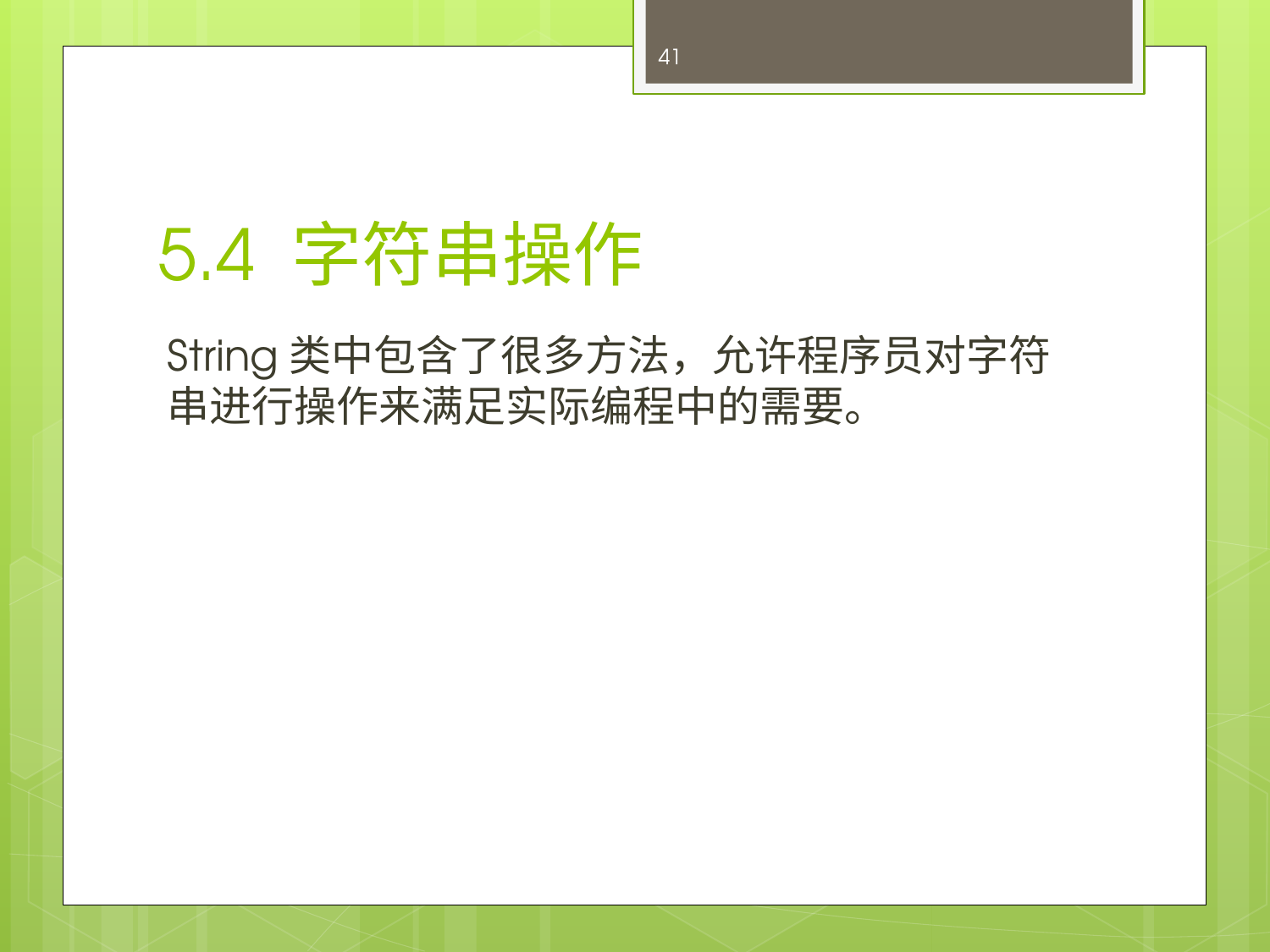

41
# 5.4 字符串操作
String类中包含了很多方法，允许程序员对字符串进行操作来满足实际编程中的需要。